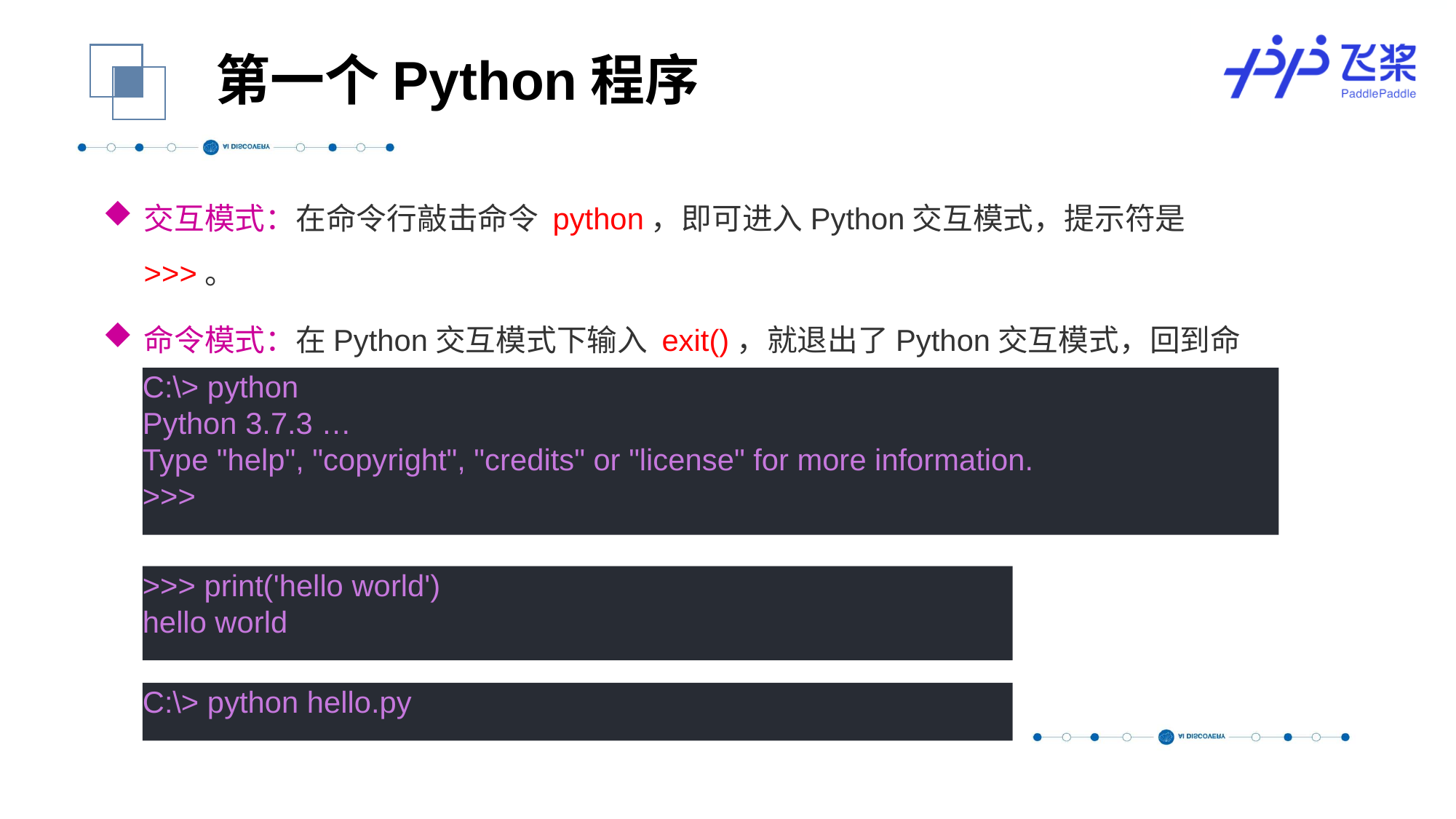

第一个Python程序
交互模式：在命令行敲击命令 python，即可进入Python交互模式，提示符是>>>。
命令模式：在Python交互模式下输入 exit()，就退出了Python交互模式，回到命令行模式
C:\> python
Python 3.7.3 …
Type "help", "copyright", "credits" or "license" for more information.
>>>
>>> print('hello world')
hello world
C:\> python hello.py